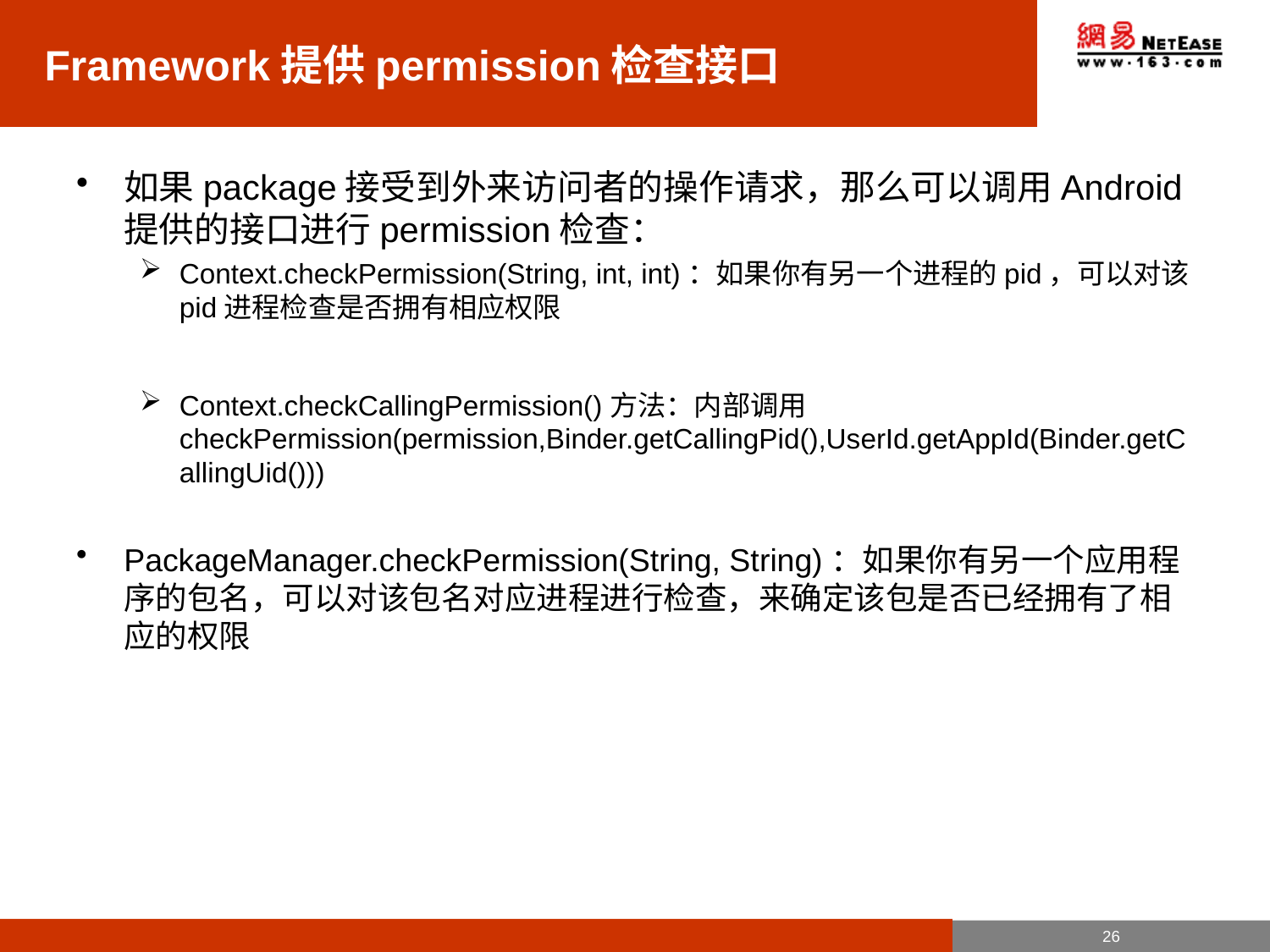

# Framework提供permission检查接口
如果package接受到外来访问者的操作请求，那么可以调用Android提供的接口进行permission检查：
Context.checkPermission(String, int, int)：如果你有另一个进程的pid，可以对该pid进程检查是否拥有相应权限

Context.checkCallingPermission()方法：内部调用checkPermission(permission,Binder.getCallingPid(),UserId.getAppId(Binder.getCallingUid()))

PackageManager.checkPermission(String, String)：如果你有另一个应用程序的包名，可以对该包名对应进程进行检查，来确定该包是否已经拥有了相应的权限

26